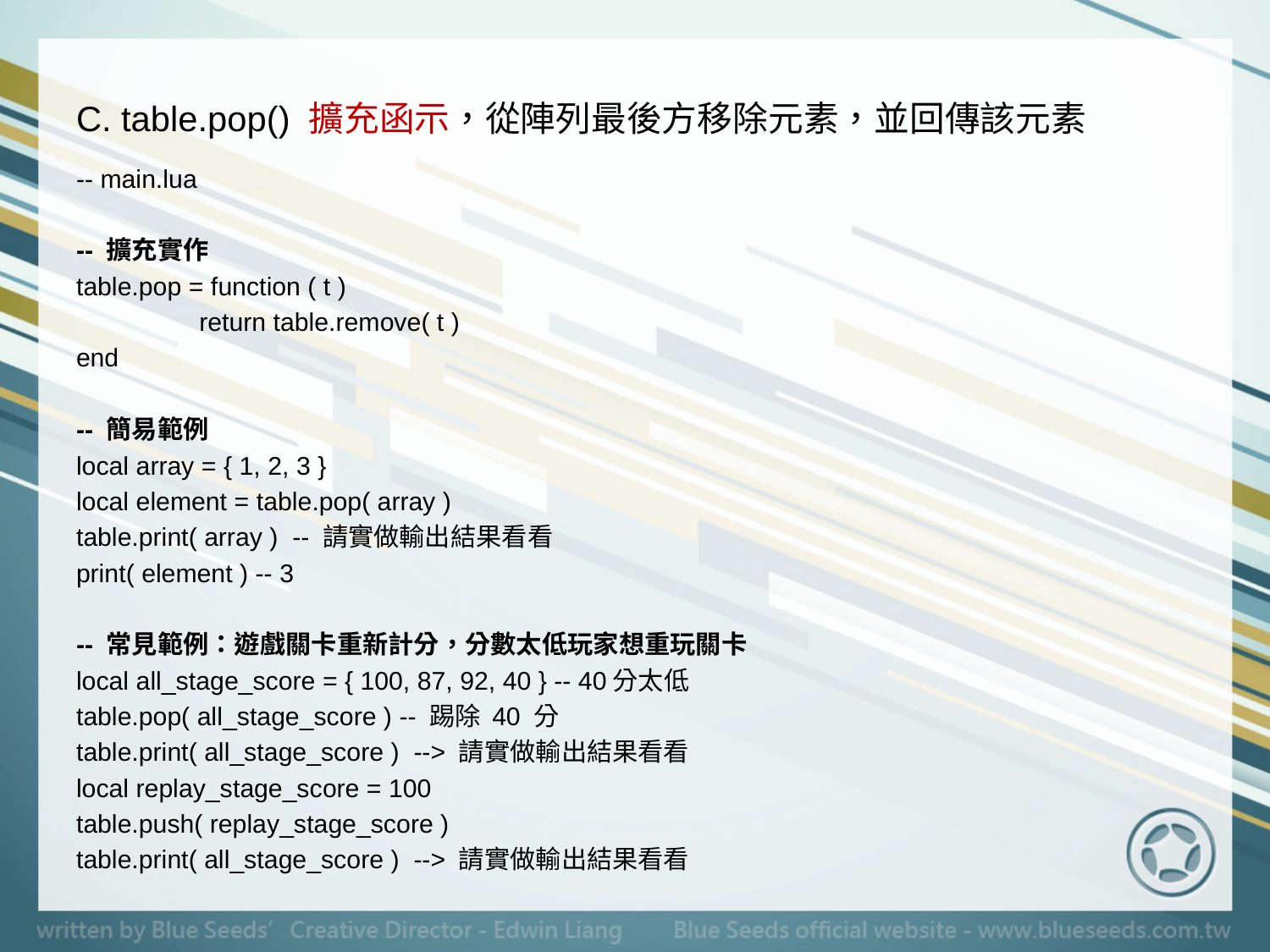

# C. table.pop() 擴充函示，從陣列最後方移除元素，並回傳該元素
-- main.lua

-- 擴充實作
table.pop = function ( t )
	return table.remove( t )
end

-- 簡易範例
local array = { 1, 2, 3 }
local element = table.pop( array )
table.print( array )  -- 請實做輸出結果看看
print( element ) -- 3

-- 常見範例：遊戲關卡重新計分，分數太低玩家想重玩關卡
local all_stage_score = { 100, 87, 92, 40 } -- 40分太低
table.pop( all_stage_score ) -- 踢除 40 分
table.print( all_stage_score )  --> 請實做輸出結果看看
local replay_stage_score = 100
table.push( replay_stage_score )
table.print( all_stage_score )  --> 請實做輸出結果看看